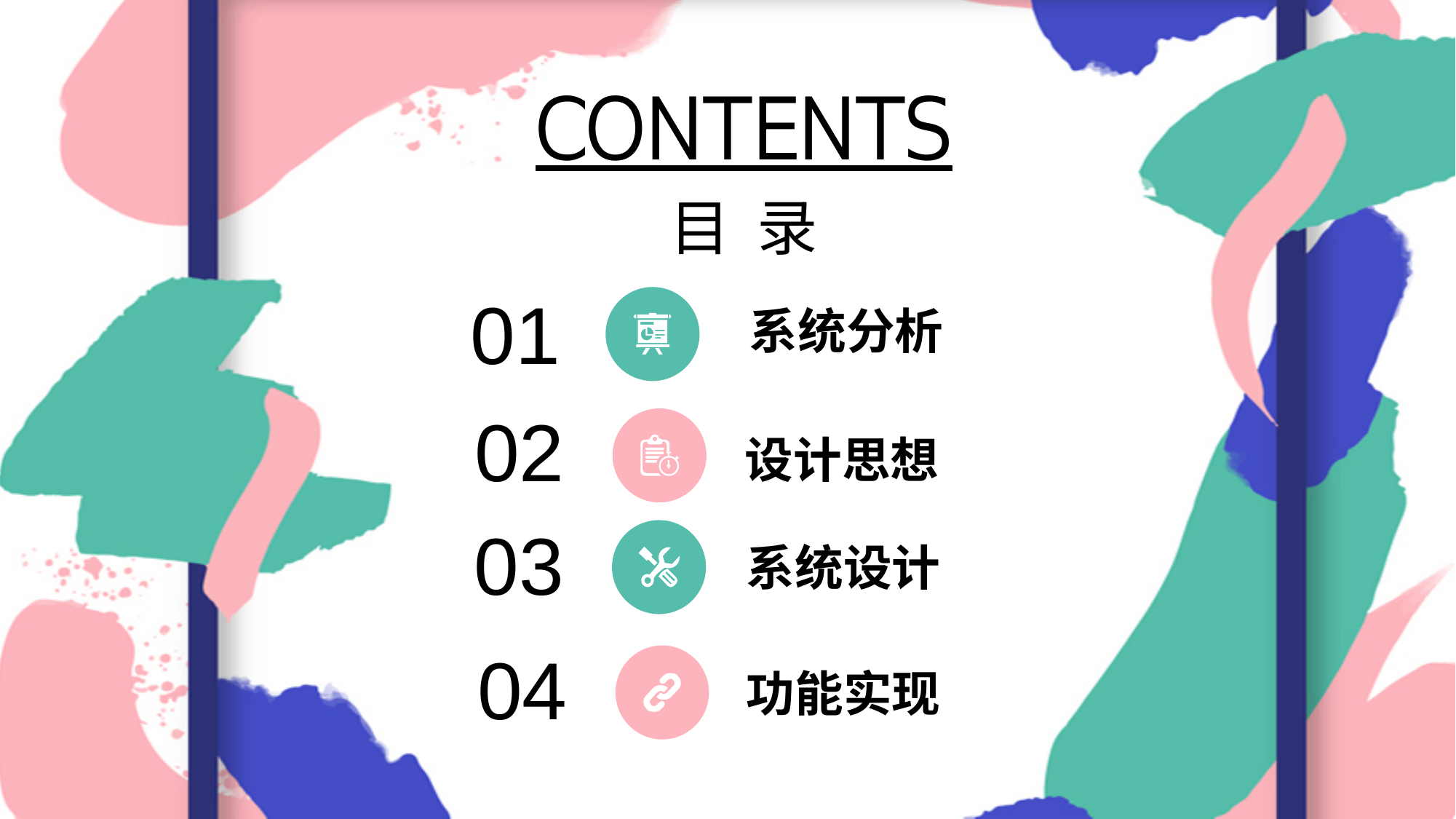

CONTENTS
目  录
01

    系统分析

02

设计思想

03

系统设计

04

功能实现